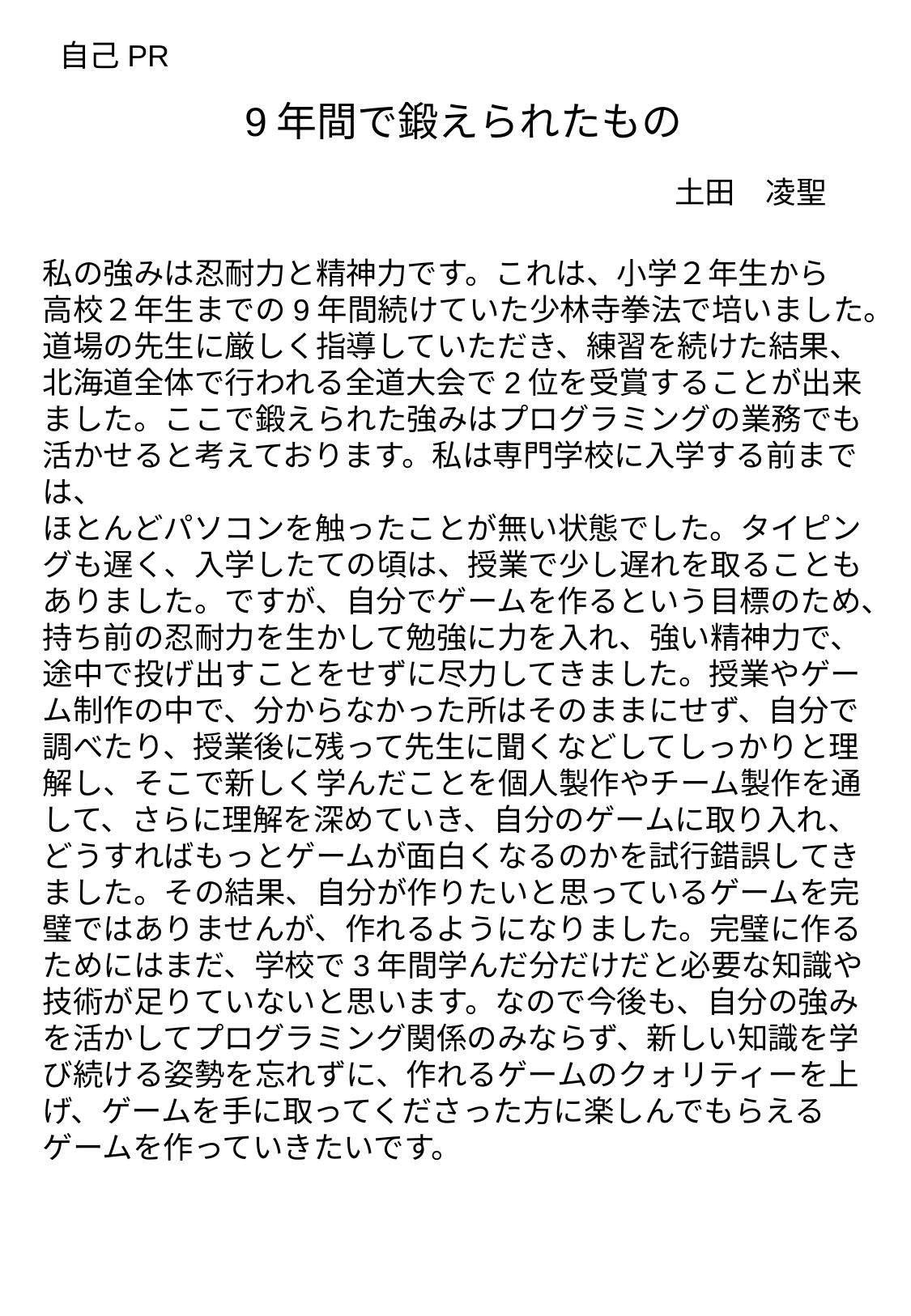

自己PR
9年間で鍛えられたもの
土田　凌聖
私の強みは忍耐力と精神力です。これは、小学２年生から
高校２年生までの9年間続けていた少林寺拳法で培いました。
道場の先生に厳しく指導していただき、練習を続けた結果、
北海道全体で行われる全道大会で2位を受賞することが出来ました。ここで鍛えられた強みはプログラミングの業務でも活かせると考えております。私は専門学校に入学する前までは、
ほとんどパソコンを触ったことが無い状態でした。タイピングも遅く、入学したての頃は、授業で少し遅れを取ることもありました。ですが、自分でゲームを作るという目標のため、持ち前の忍耐力を生かして勉強に力を入れ、強い精神力で、途中で投げ出すことをせずに尽力してきました。授業やゲーム制作の中で、分からなかった所はそのままにせず、自分で調べたり、授業後に残って先生に聞くなどしてしっかりと理解し、そこで新しく学んだことを個人製作やチーム製作を通して、さらに理解を深めていき、自分のゲームに取り入れ、どうすればもっとゲームが面白くなるのかを試行錯誤してきました。その結果、自分が作りたいと思っているゲームを完璧ではありませんが、作れるようになりました。完璧に作るためにはまだ、学校で3年間学んだ分だけだと必要な知識や技術が足りていないと思います。なので今後も、自分の強みを活かしてプログラミング関係のみならず、新しい知識を学び続ける姿勢を忘れずに、作れるゲームのクォリティーを上げ、ゲームを手に取ってくださった方に楽しんでもらえるゲームを作っていきたいです。